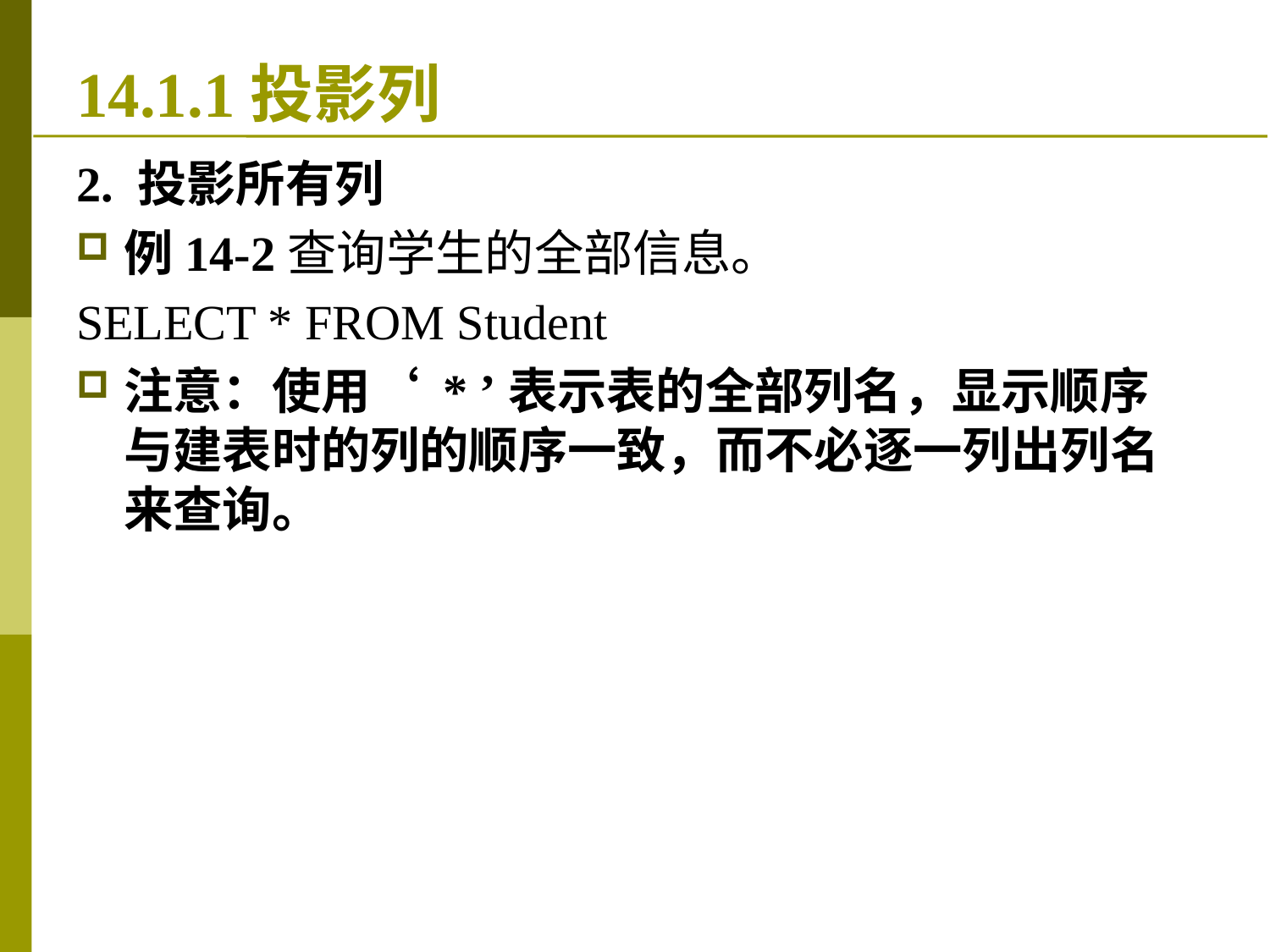

# 14.1.1投影列
2. 投影所有列
例14-2查询学生的全部信息。
SELECT * FROM Student
注意：使用‘ * ’表示表的全部列名，显示顺序与建表时的列的顺序一致，而不必逐一列出列名来查询。